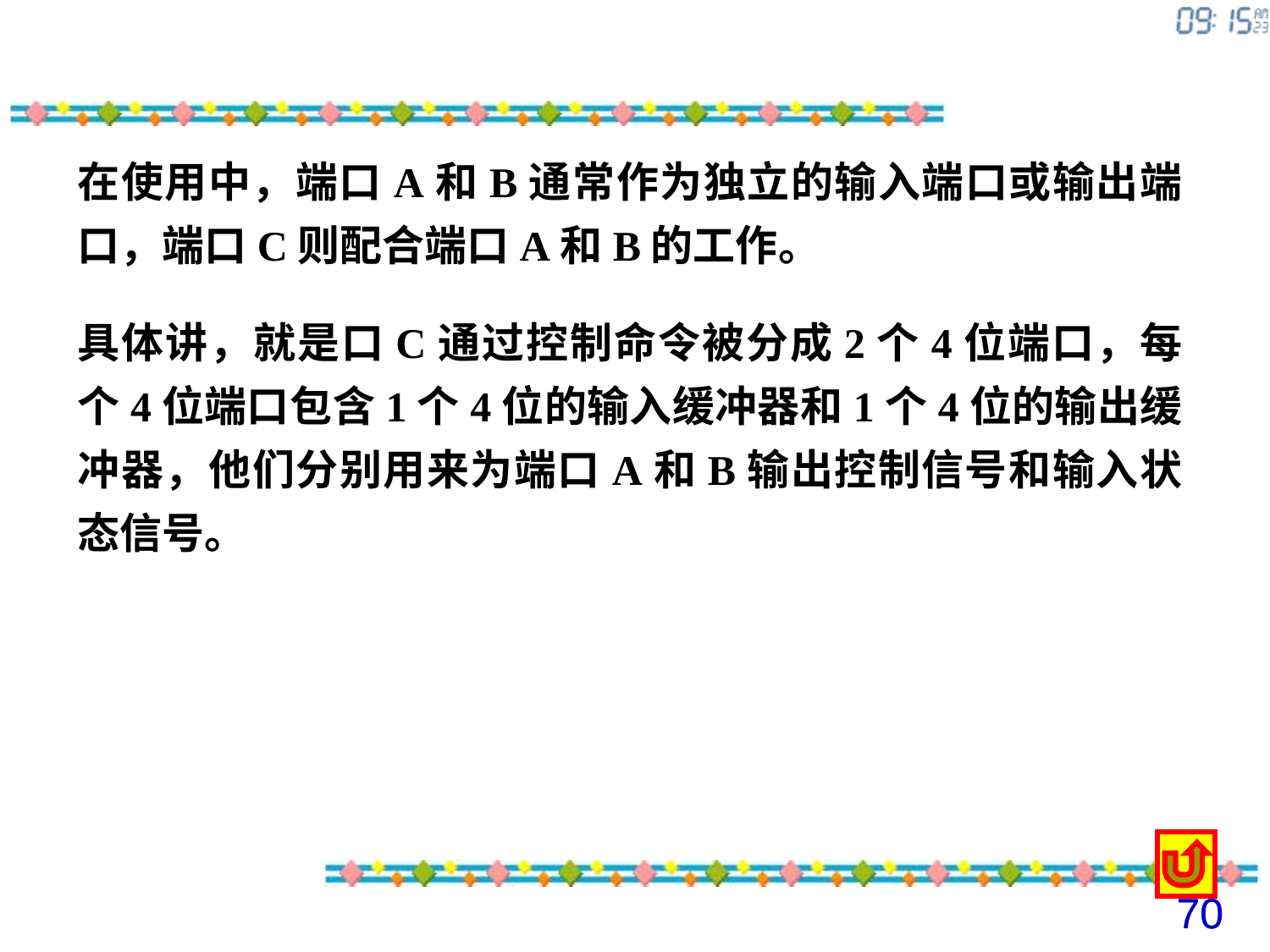

#
在使用中，端口A和B通常作为独立的输入端口或输出端口，端口C则配合端口A和B的工作。
具体讲，就是口C通过控制命令被分成2个4位端口，每个4位端口包含1个4位的输入缓冲器和1个4位的输出缓冲器，他们分别用来为端口A和B输出控制信号和输入状态信号。